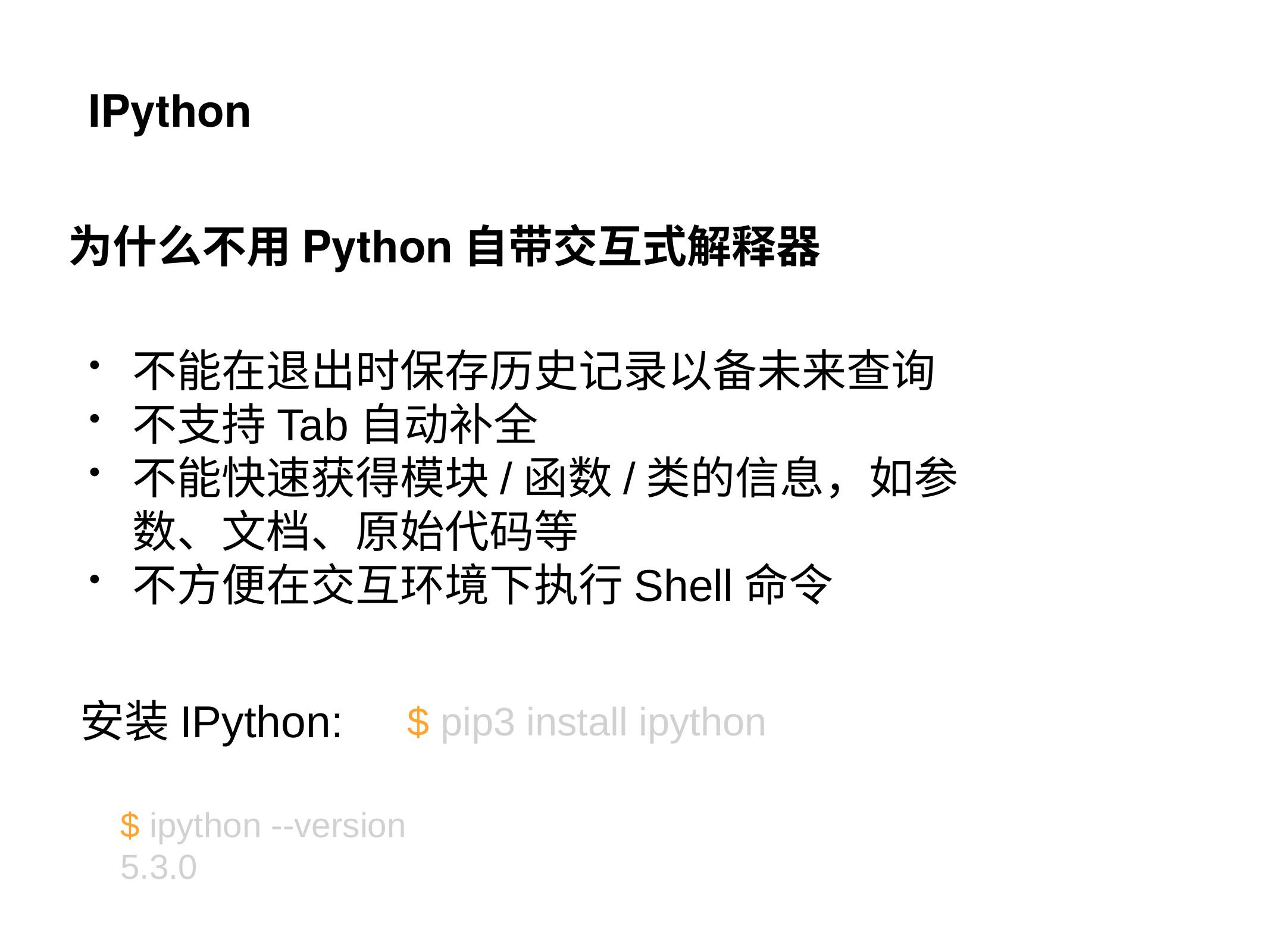

IPython
为什么不用Python自带交互式解释器
不能在退出时保存历史记录以备未来查询
不支持Tab自动补全
不能快速获得模块/函数/类的信息，如参数、文档、原始代码等
不方便在交互环境下执行Shell命令
安装IPython:
$ pip3 install ipython
$ ipython --version
5.3.0